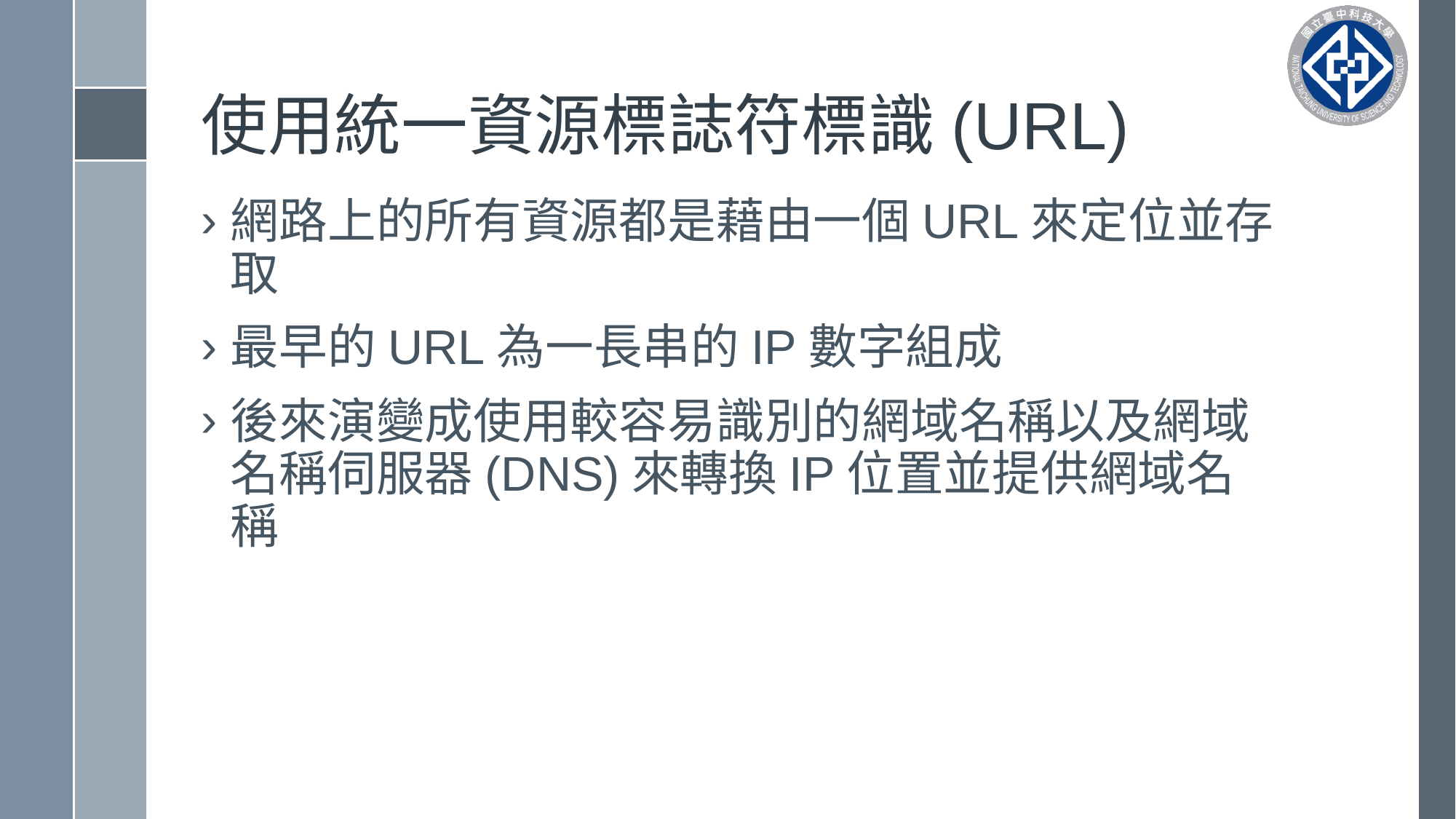

# 使用統一資源標誌符標識(URL)
網路上的所有資源都是藉由一個URL來定位並存取
最早的URL為一長串的IP數字組成
後來演變成使用較容易識別的網域名稱以及網域名稱伺服器(DNS)來轉換IP位置並提供網域名稱